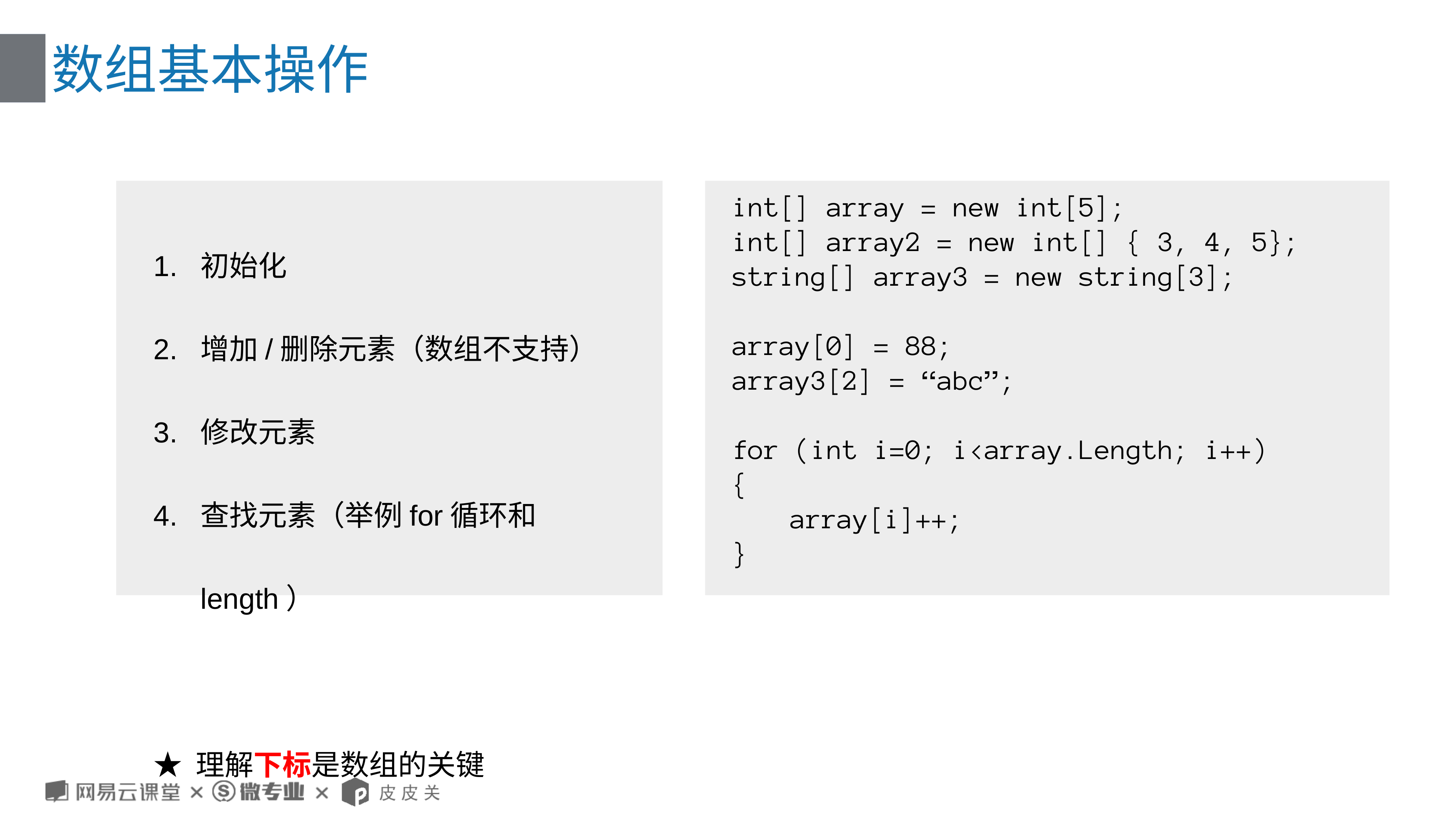

# 数组基本操作

int[] array = new int[5];
int[] array2 = new int[] { 3, 4, 5};
string[] array3 = new string[3];

array[0] = 88;
array3[2] = “abc”;

for (int i=0; i<array.Length; i++)
{
	array[i]++;
}
初始化
增加/删除元素（数组不支持）
修改元素
查找元素（举例for循环和length）

★ 理解下标是数组的关键